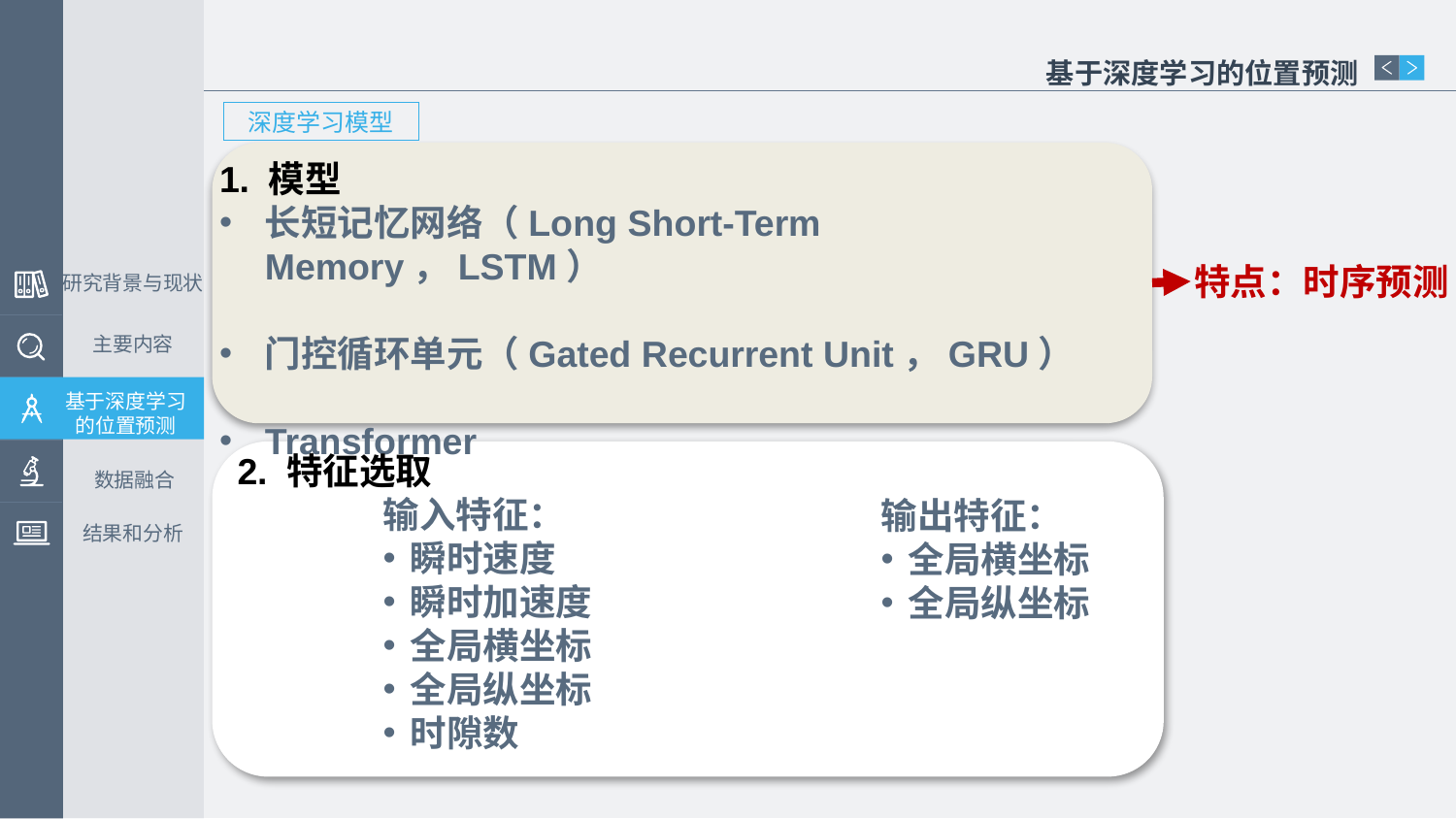

基于深度学习的位置预测

深度学习模型

1. 模型
长短记忆网络（Long Short-Term Memory，LSTM）

门控循环单元（Gated Recurrent Unit，GRU）

Transformer

特点：时序预测
研究背景与现状

主要内容

基于深度学习的位置预测

2. 特征选取
输入特征：
瞬时速度
瞬时加速度
全局横坐标
全局纵坐标
时隙数

数据融合
输出特征：
全局横坐标
全局纵坐标

结果和分析